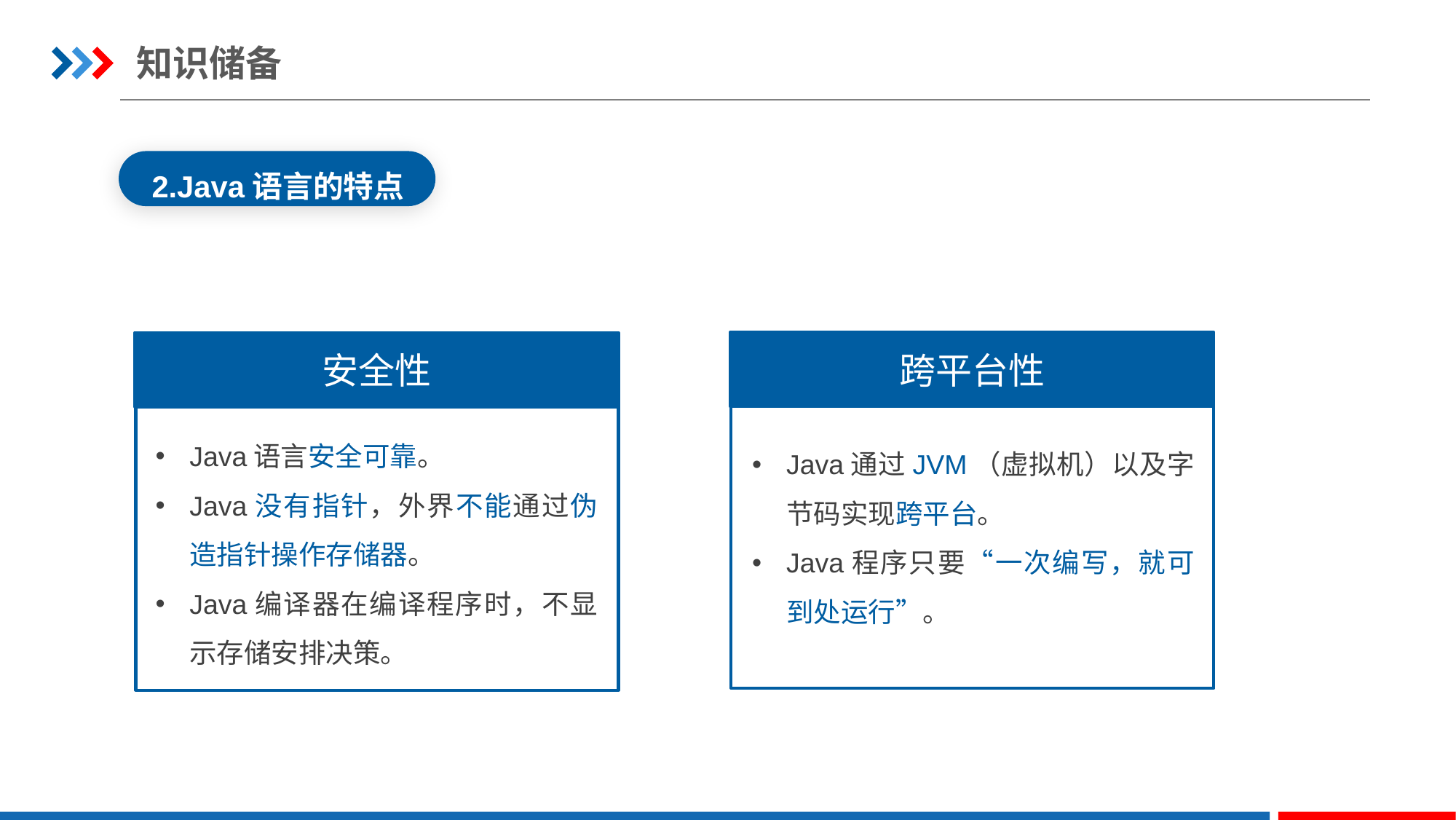

知识储备
2.Java语言的特点

1.继承的概念
1.
跨平台性
安全性

Java语言安全可靠。
Java没有指针，外界不能通过伪造指针操作存储器。
Java编译器在编译程序时，不显示存储安排决策。
Java通过JVM（虚拟机）以及字节码实现跨平台。
Java程序只要“一次编写，就可到处运行”。